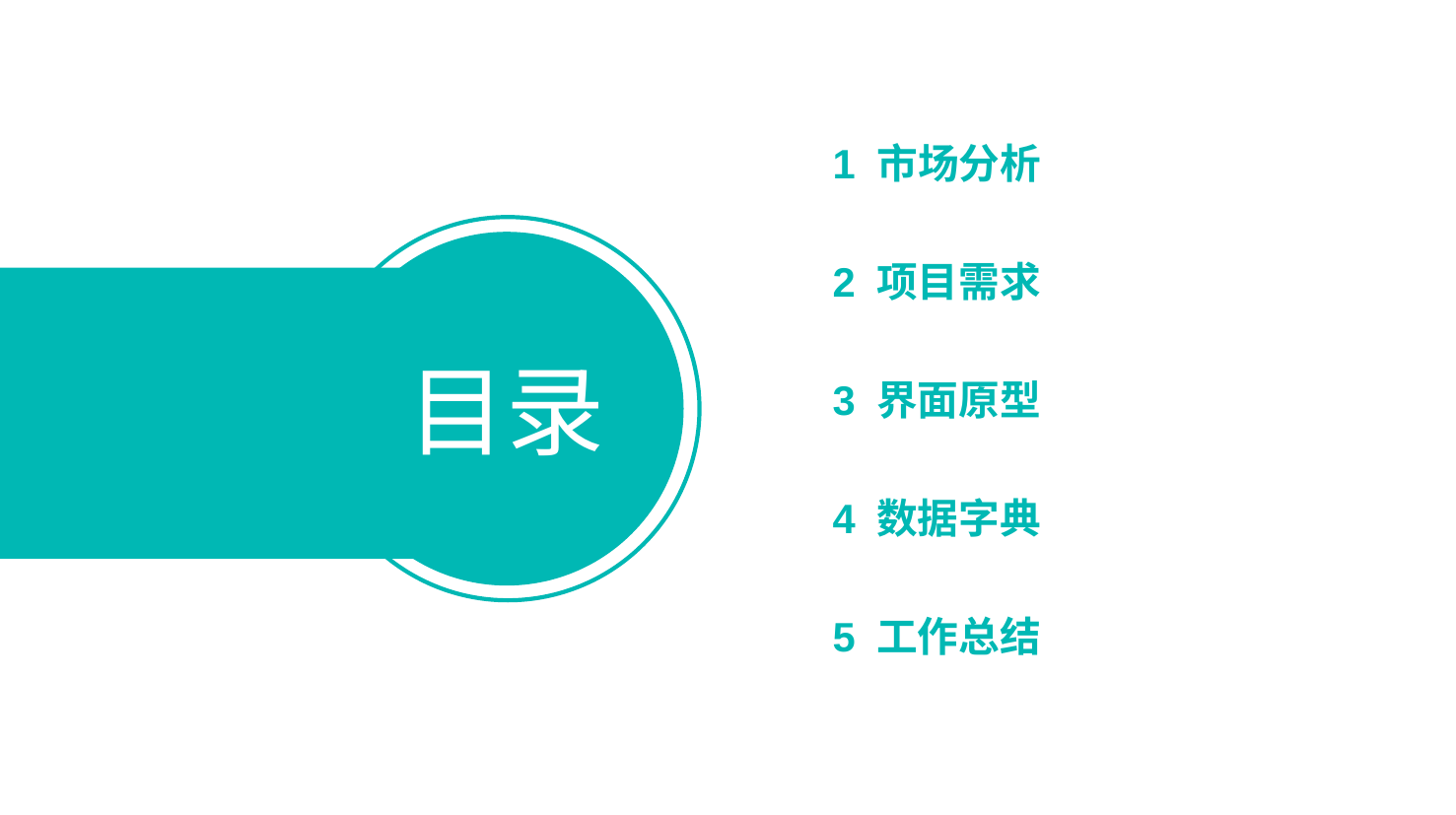

1 市场分析

2 项目需求

3 界面原型

4 数据字典

5 工作总结

目录